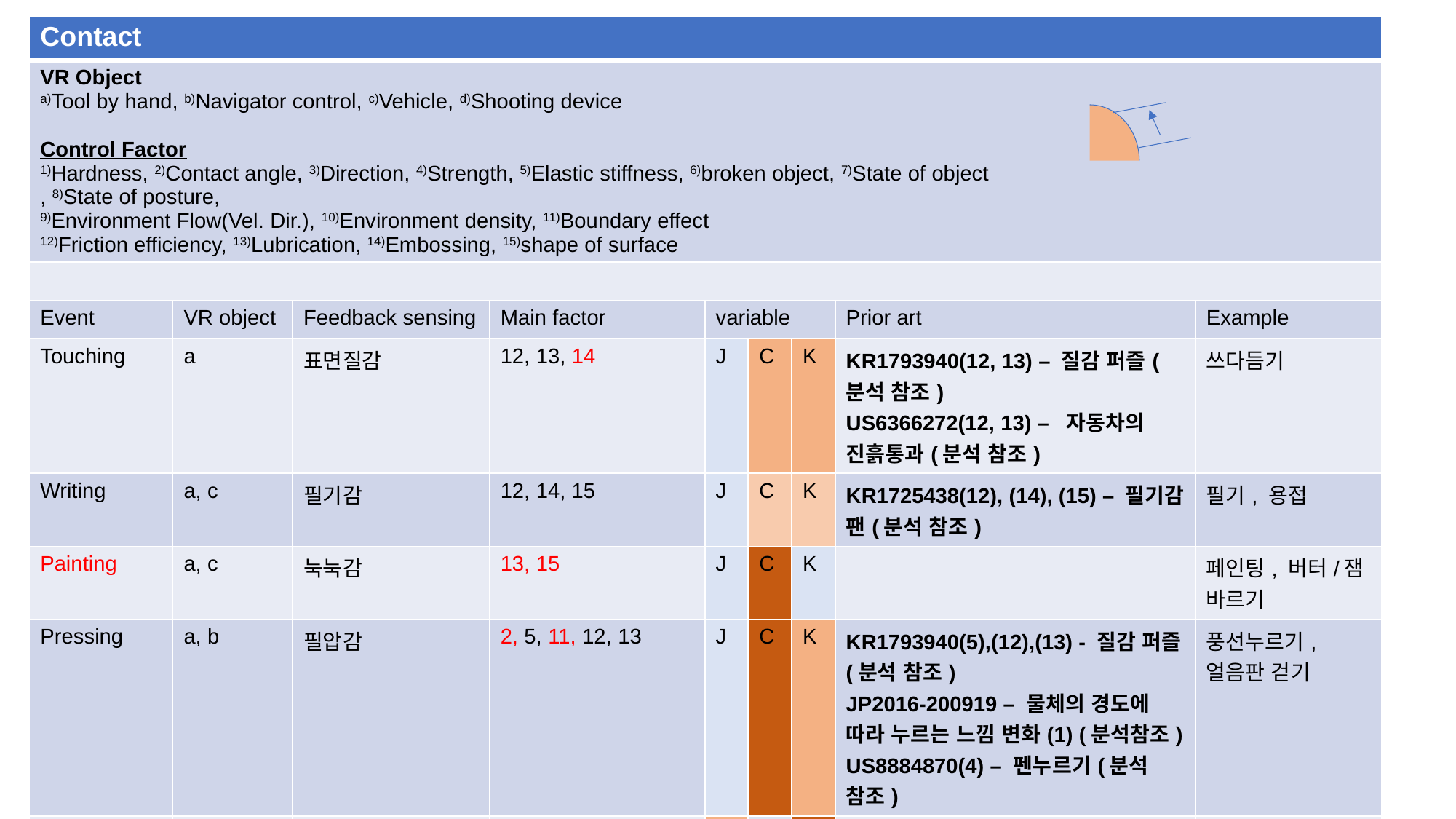

| Contact |  |  |  |  |  |  |  |  |
| --- | --- | --- | --- | --- | --- | --- | --- | --- |
| VR Object a)Tool by hand, b)Navigator control, c)Vehicle, d)Shooting device Control Factor 1)Hardness, 2)Contact angle, 3)Direction, 4)Strength, 5)Elastic stiffness, 6)broken object, 7)State of object , 8)State of posture, 9)Environment Flow(Vel. Dir.), 10)Environment density, 11)Boundary effect 12)Friction efficiency, 13)Lubrication, 14)Embossing, 15)shape of surface |  |  |  |  |  |  |  |  |
|  |  |  |  |  |  |  |  |  |
| Event | VR object | Feedback sensing | Main factor | variable |  |  | Prior art | Example |
| Touching | a | 표면질감 | 12, 13, 14 | J | C | K | KR1793940(12, 13) – 질감 퍼즐(분석 참조) US6366272(12, 13) – 자동차의 진흙통과(분석 참조) | 쓰다듬기 |
| Writing | a, c | 필기감 | 12, 14, 15 | J | C | K | KR1725438(12), (14), (15) – 필기감 팬(분석 참조) | 필기, 용접 |
| Painting | a, c | 눅눅감 | 13, 15 | J | C | K |  | 페인팅, 버터/잼 바르기 |
| Pressing | a, b | 필압감 | 2, 5, 11, 12, 13 | J | C | K | KR1793940(5),(12),(13) - 질감 퍼즐(분석 참조) JP2016-200919 – 물체의 경도에 따라 누르는 느낌 변화(1) (분석참조) US8884870(4) – 펜누르기(분석 참조) | 풍선누르기, 얼음판 걷기 |
| Sliding | b, c | 경쾌함 | 12, 13, 14, 15 | J | C | K |  | 썰매 |